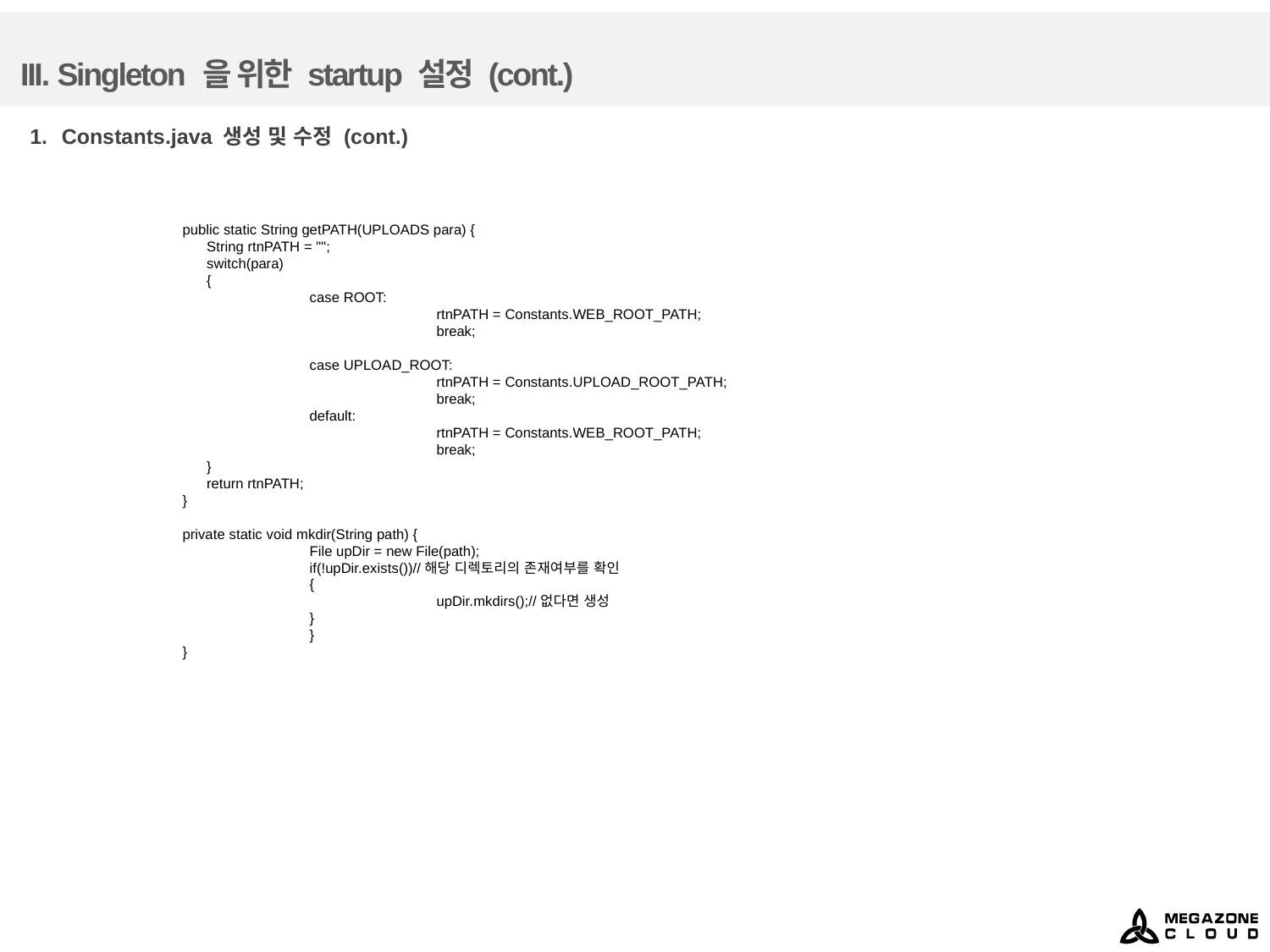

# III. Singleton 을 위한 startup 설정 (cont.)
Constants.java 생성 및 수정 (cont.)

	public static String getPATH(UPLOADS para) {
	      String rtnPATH = "";
	      switch(para)
	      {
		case ROOT:
			rtnPATH = Constants.WEB_ROOT_PATH;
			break;

		case UPLOAD_ROOT:
			rtnPATH = Constants.UPLOAD_ROOT_PATH;
			break;
		default:
			rtnPATH = Constants.WEB_ROOT_PATH;
			break;
	      }
	      return rtnPATH;
	}

	private static void mkdir(String path) {
    	File upDir = new File(path);
    	if(!upDir.exists())//해당 디렉토리의 존재여부를 확인
    	{
    		upDir.mkdirs();//없다면 생성
    	}
	}
}